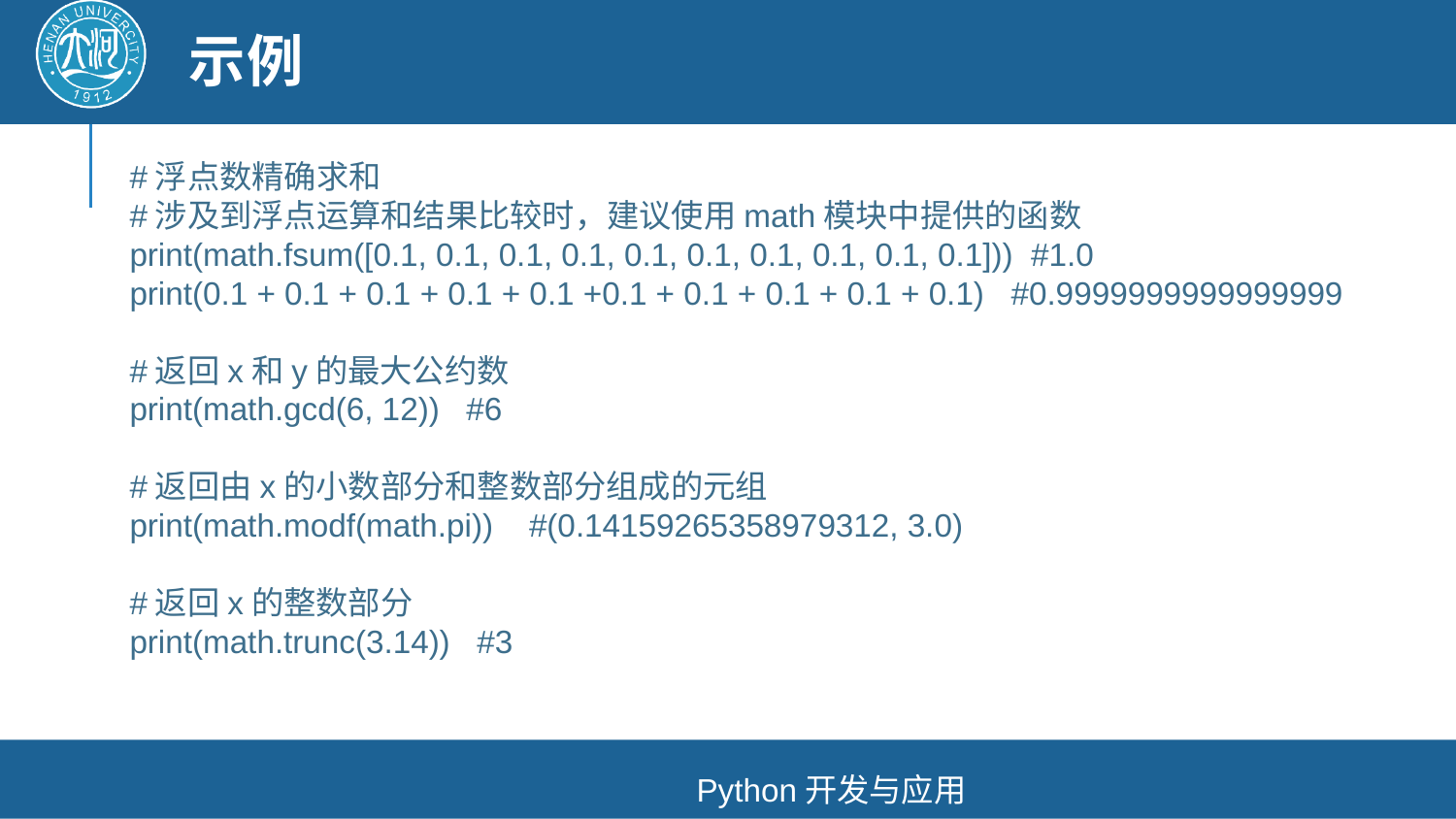

# 示例
#浮点数精确求和
#涉及到浮点运算和结果比较时，建议使用math模块中提供的函数
print(math.fsum([0.1, 0.1, 0.1, 0.1, 0.1, 0.1, 0.1, 0.1, 0.1, 0.1]))  #1.0
print(0.1 + 0.1 + 0.1 + 0.1 + 0.1 +0.1 + 0.1 + 0.1 + 0.1 + 0.1)   #0.9999999999999999

#返回x和y的最大公约数
print(math.gcd(6, 12))   #6

#返回由x的小数部分和整数部分组成的元组
print(math.modf(math.pi))    #(0.14159265358979312, 3.0)

#返回x的整数部分
print(math.trunc(3.14))   #3

Python开发与应用
46